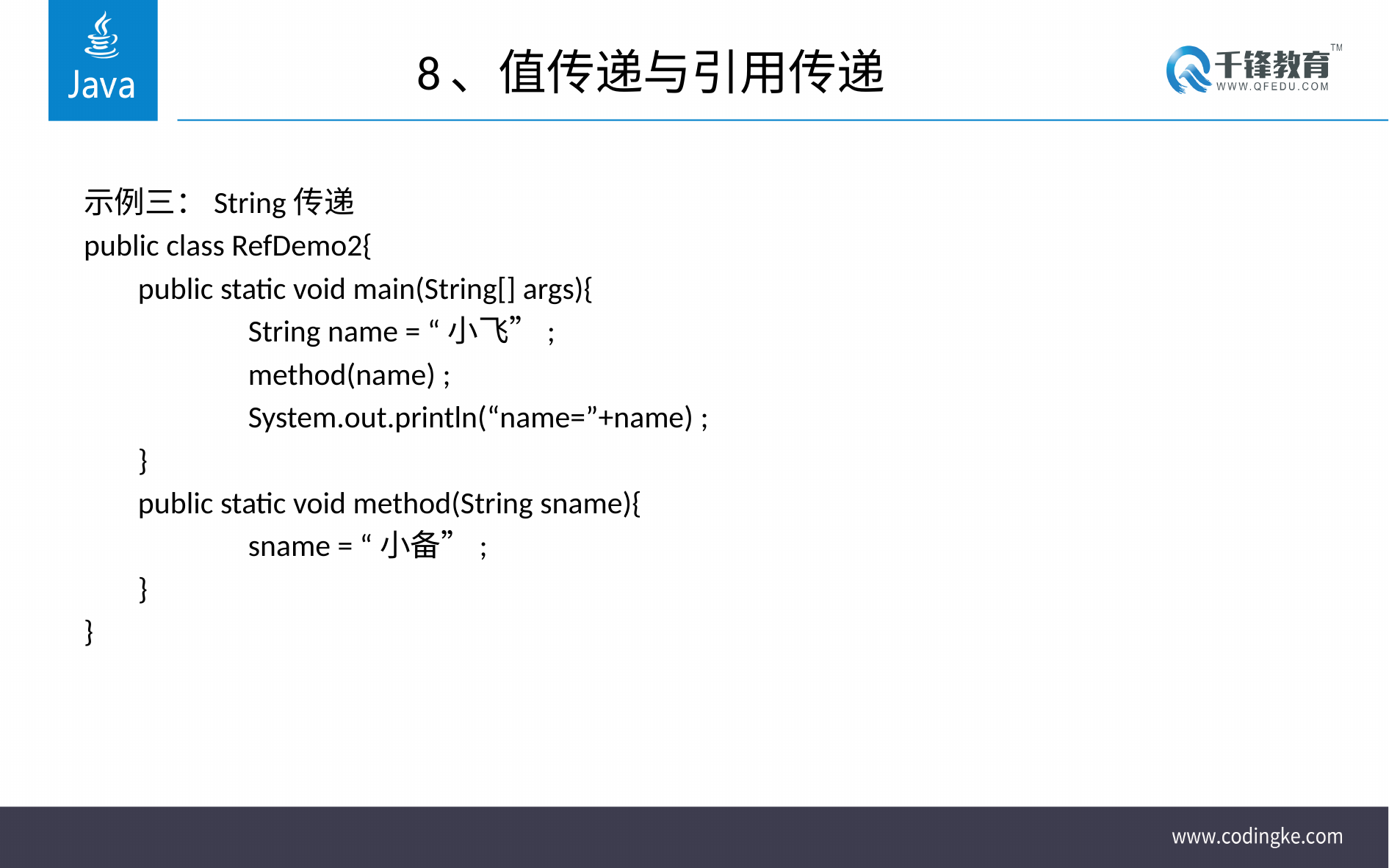

# 8、值传递与引用传递
示例三：String传递
public class RefDemo2{
	public static void main(String[] args){
		String name = “小飞”;
		method(name) ;
		System.out.println(“name=”+name) ;
	}
	public static void method(String sname){
		sname = “小备”;
	}
}